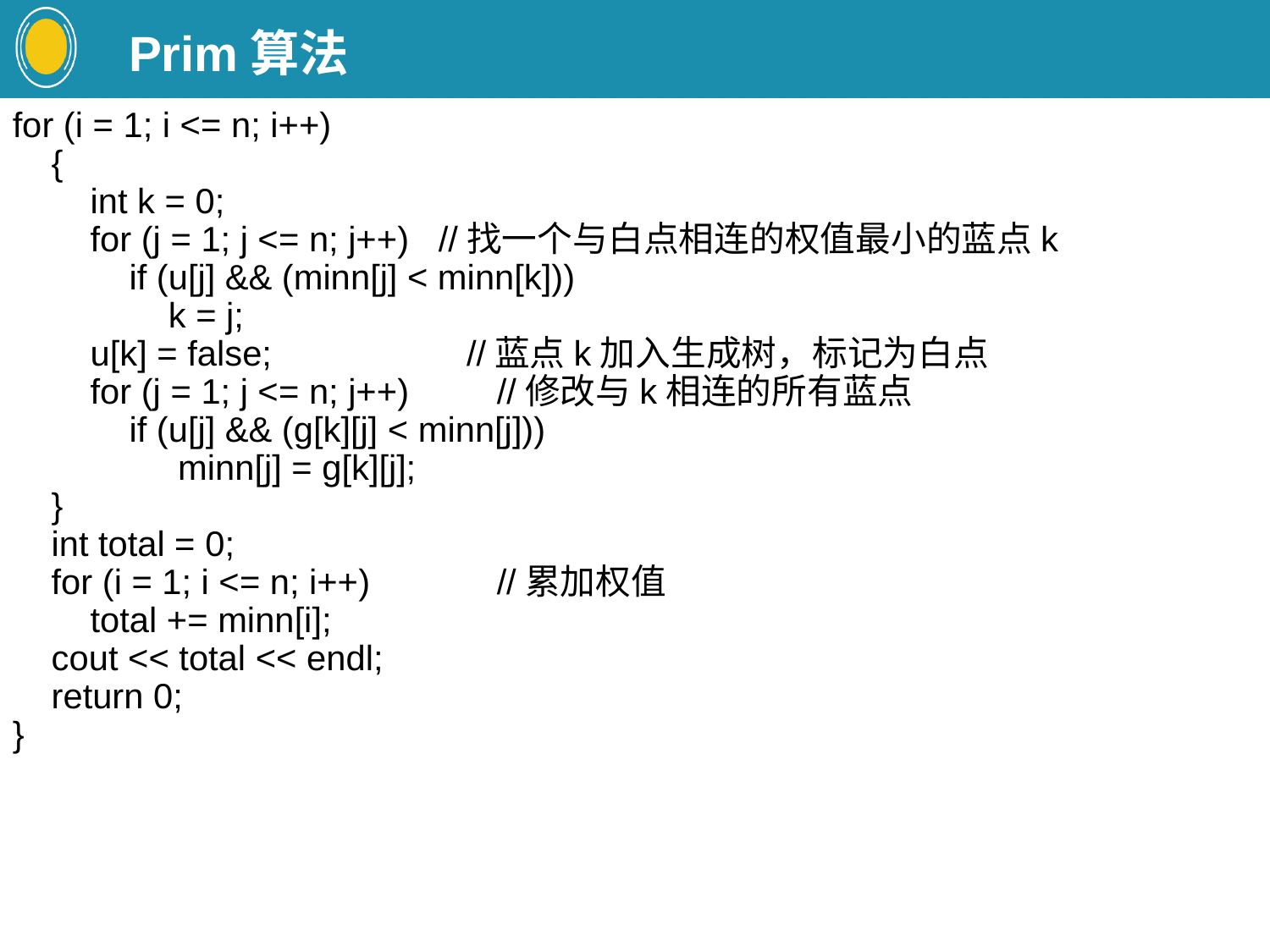

Prim算法
for (i = 1; i <= n; i++)
    {
        int k = 0;
        for (j = 1; j <= n; j++)   //找一个与白点相连的权值最小的蓝点k
            if (u[j] && (minn[j] < minn[k]))
                k = j;
        u[k] = false;                    //蓝点k加入生成树，标记为白点
        for (j = 1; j <= n; j++)         //修改与k相连的所有蓝点
            if (u[j] && (g[k][j] < minn[j]))
                 minn[j] = g[k][j];
    }
    int total = 0;
    for (i = 1; i <= n; i++)             //累加权值
        total += minn[i];
    cout << total << endl;
    return 0;
}